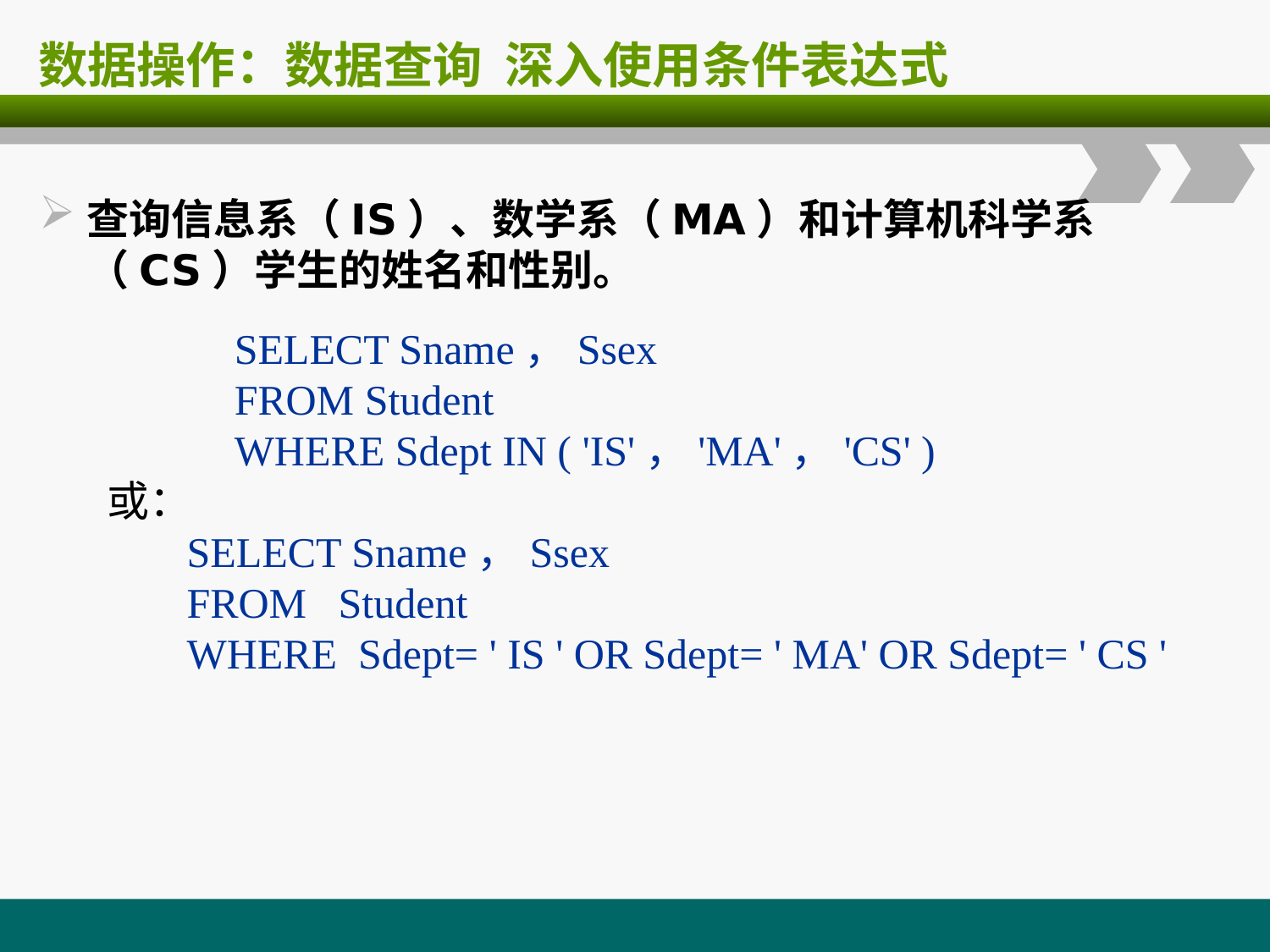

# 数据操作：数据查询  深入使用条件表达式
查询信息系（IS）、数学系（MA）和计算机科学系（CS）学生的姓名和性别。

SELECT Sname，Ssex
FROM Student
WHERE Sdept IN ( 'IS'，'MA'，'CS' )
或：
SELECT Sname，Ssex
FROM   Student
WHERE  Sdept= ' IS ' OR Sdept= ' MA' OR Sdept= ' CS '